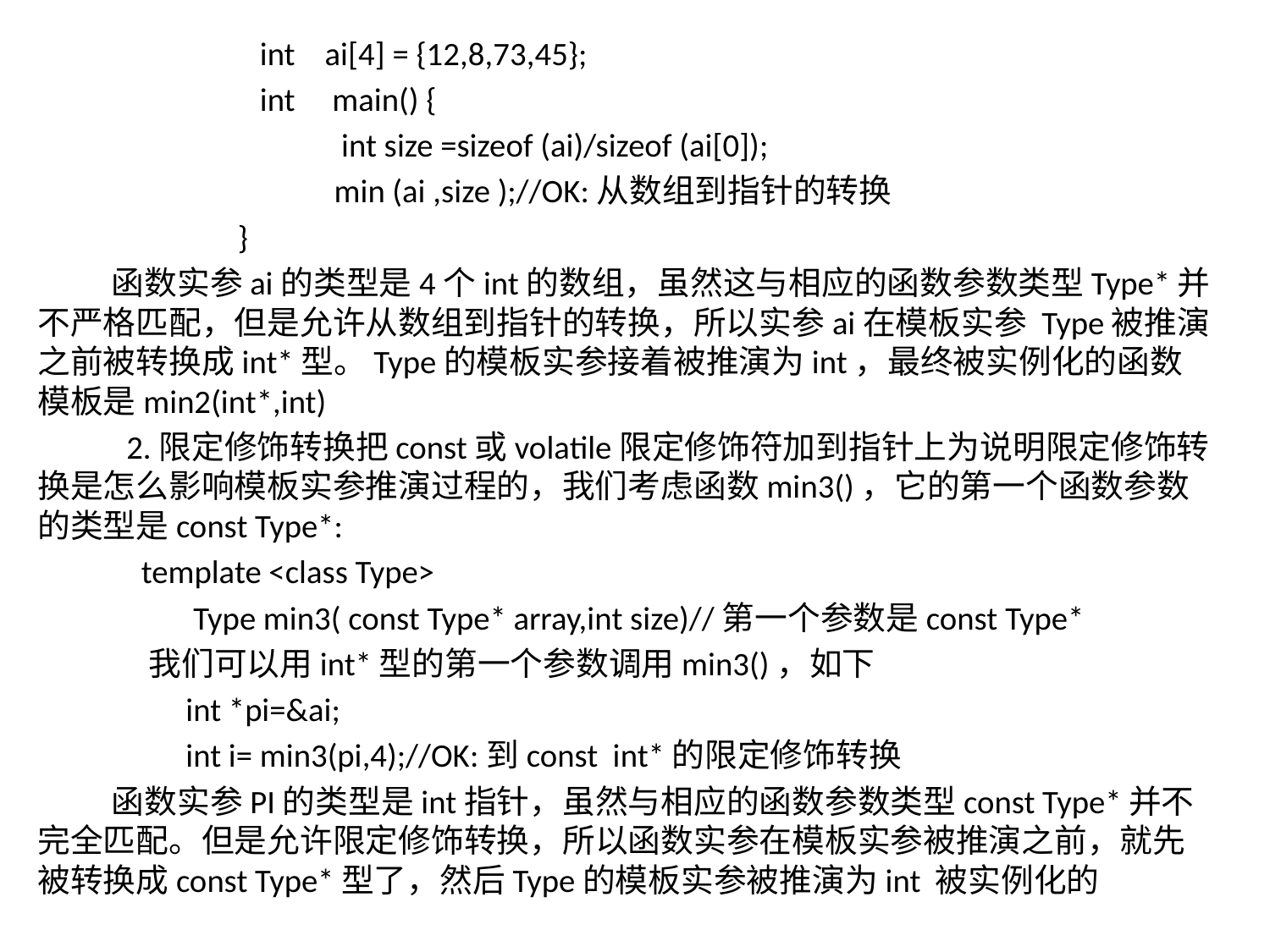

int    ai[4] = {12,8,73,45};
                              int     main() {
                                         int size =sizeof (ai)/sizeof (ai[0]);
                                        min (ai ,size );//OK:从数组到指针的转换
                           }
         函数实参ai的类型是4个int的数组，虽然这与相应的函数参数类型Type*并不严格匹配，但是允许从数组到指针的转换，所以实参ai在模板实参 Type被推演之前被转换成int*型。Type的模板实参接着被推演为int，最终被实例化的函数模板是min2(int*,int)
            2.限定修饰转换把const或volatile限定修饰符加到指针上为说明限定修饰转换是怎么影响模板实参推演过程的，我们考虑函数min3()，它的第一个函数参数的类型是const Type*:
              template <class Type>
                     Type min3( const Type* array,int size)//第一个参数是const Type*
              我们可以用int*型的第一个参数调用min3()，如下
                    int *pi=&ai;
                    int i= min3(pi,4);//OK:到const  int*的限定修饰转换
         函数实参PI的类型是int指针，虽然与相应的函数参数类型const Type*并不完全匹配。但是允许限定修饰转换，所以函数实参在模板实参被推演之前，就先被转换成const Type*型了，然后Type的模板实参被推演为int 被实例化的